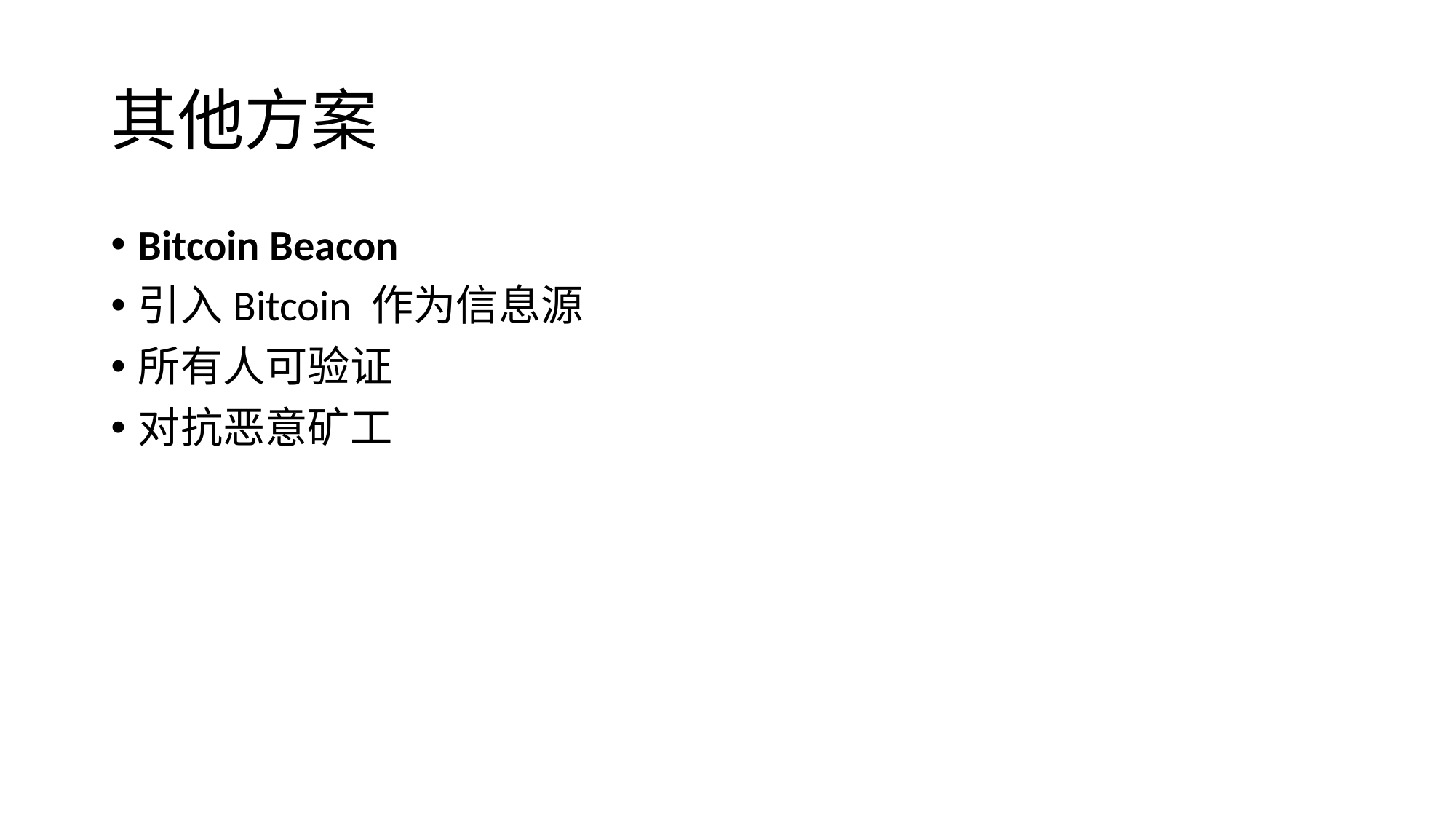

# 其他方案
Bitcoin Beacon
引入Bitcoin 作为信息源
所有人可验证
对抗恶意矿工